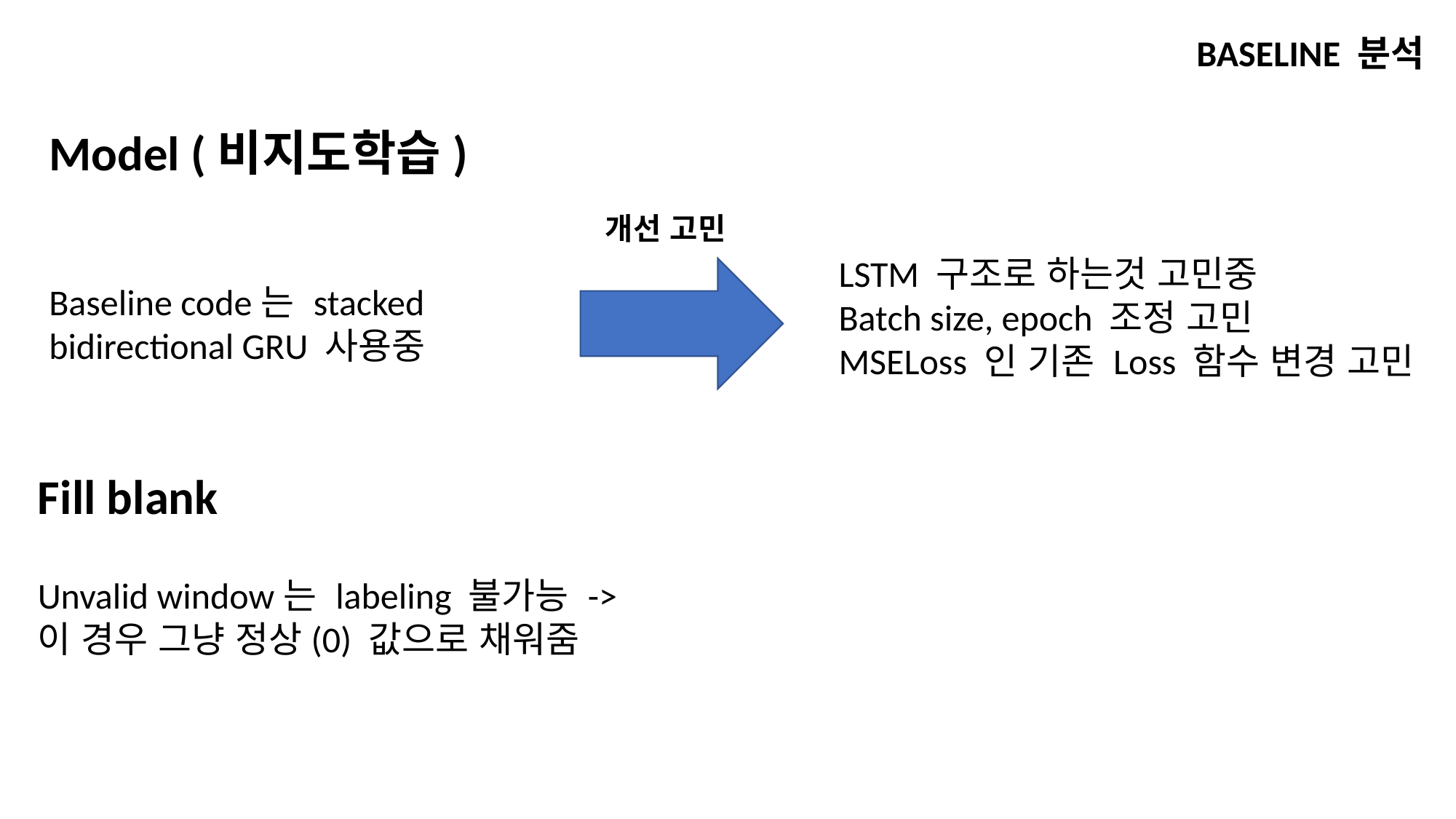

BASELINE 분석
Model (비지도학습)
개선 고민
LSTM 구조로 하는것 고민중
Batch size, epoch 조정 고민
MSELoss 인 기존 Loss 함수 변경 고민

Baseline code는 stacked bidirectional GRU 사용중
Fill blank
Unvalid window는 labeling 불가능 -> 이 경우 그냥 정상(0) 값으로 채워줌